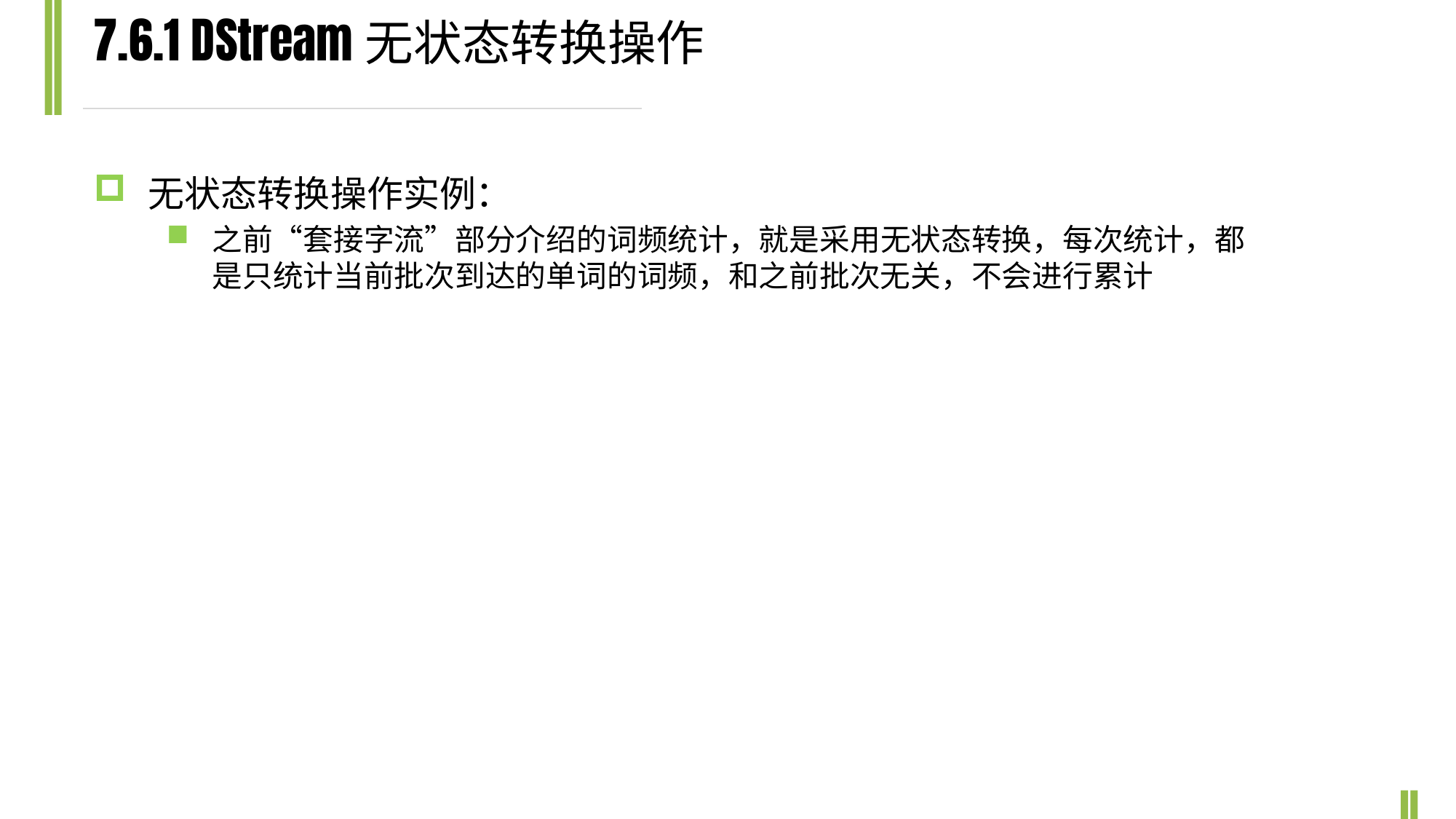

7.6.1 DStream无状态转换操作

无状态转换操作实例：
之前“套接字流”部分介绍的词频统计，就是采用无状态转换，每次统计，都是只统计当前批次到达的单词的词频，和之前批次无关，不会进行累计